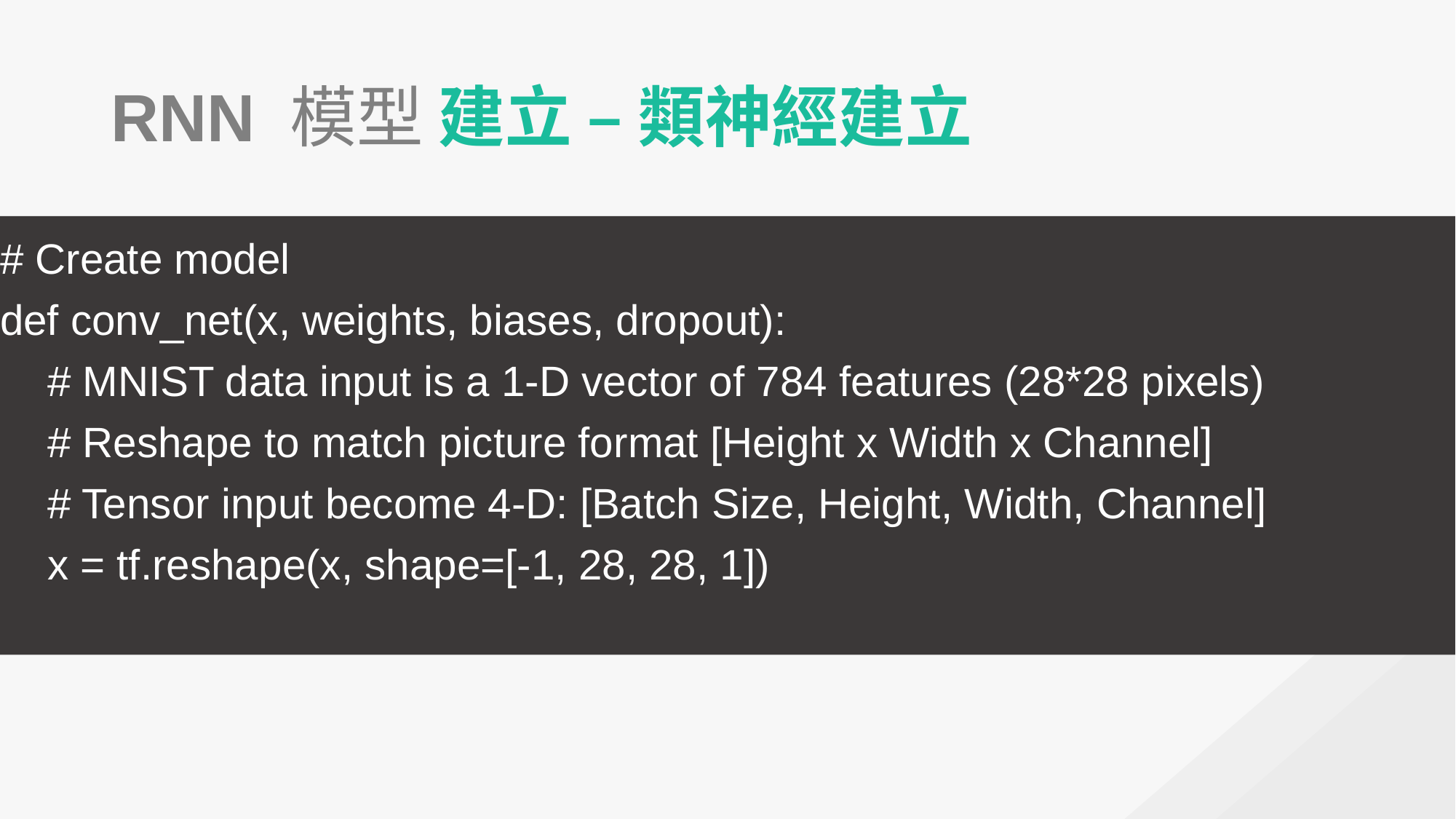

RNN 模型 建立 – 類神經建立
# Create model
def conv_net(x, weights, biases, dropout):
    # MNIST data input is a 1-D vector of 784 features (28*28 pixels)
    # Reshape to match picture format [Height x Width x Channel]
    # Tensor input become 4-D: [Batch Size, Height, Width, Channel]
    x = tf.reshape(x, shape=[-1, 28, 28, 1])